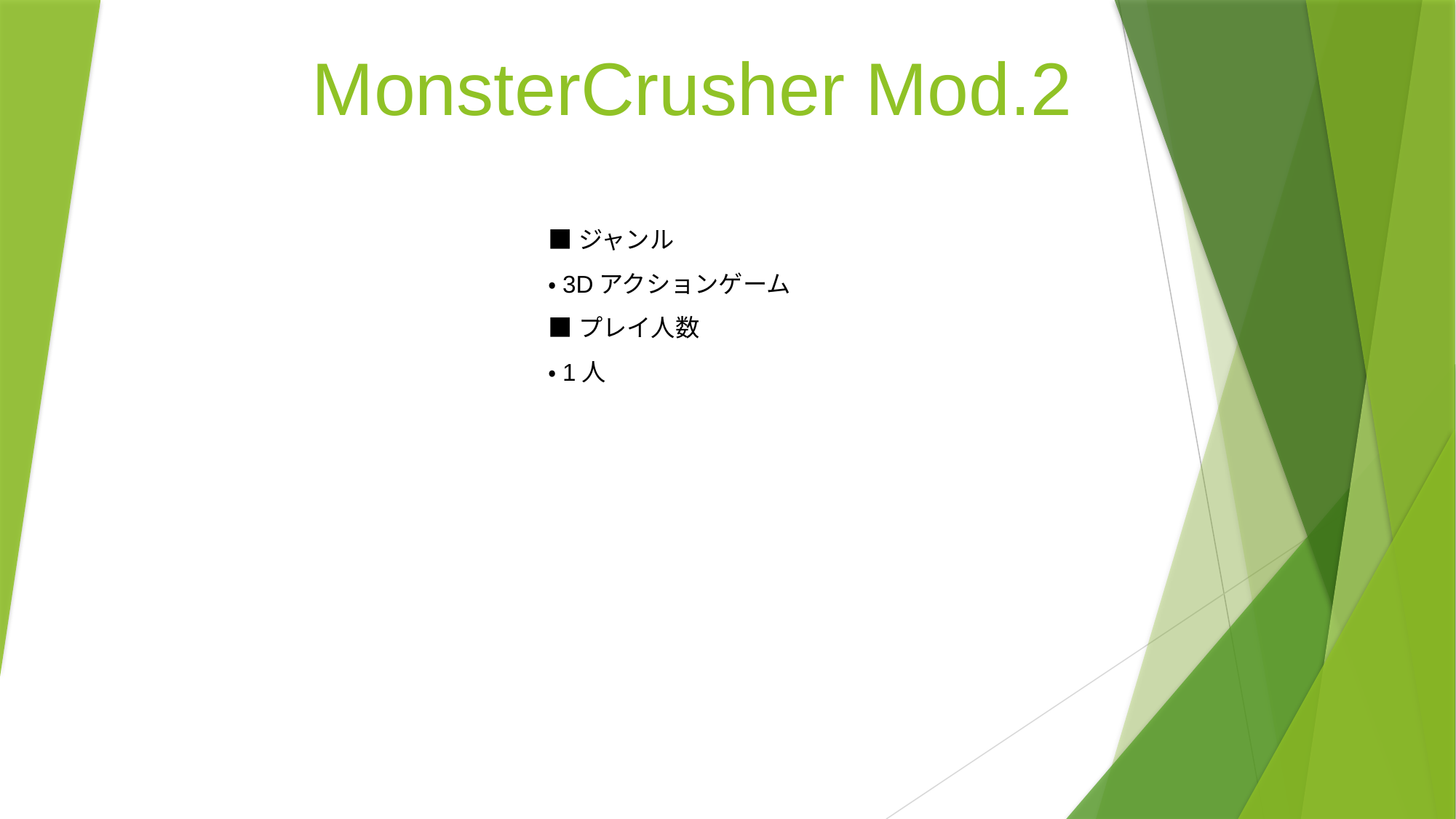

# MonsterCrusher Mod.2
■ジャンル
・3Dアクションゲーム
■プレイ人数
・1人